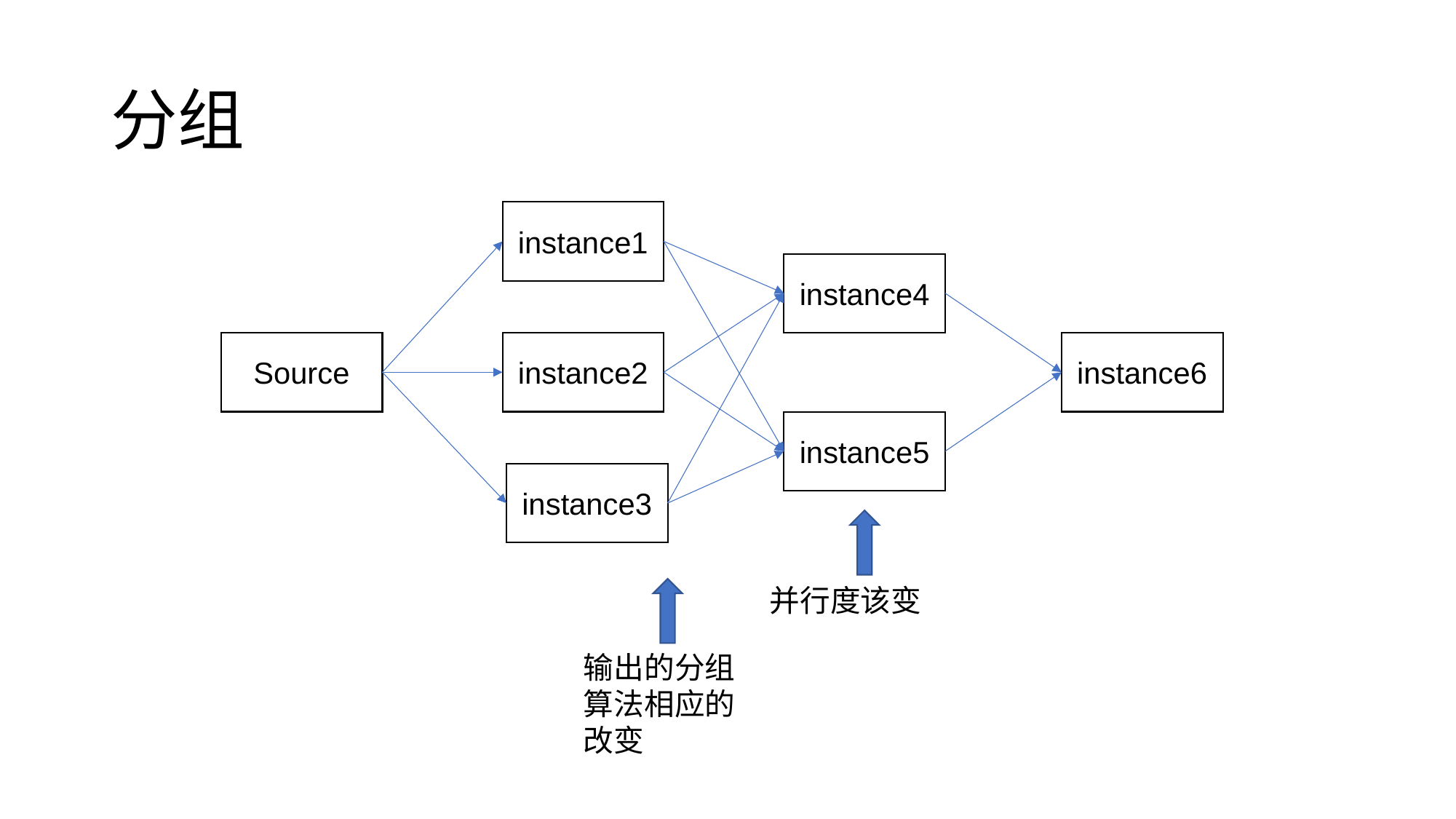

# 分组
instance1
instance4
instance6
Source
instance2
instance5
instance3

并行度该变

输出的分组算法相应的改变